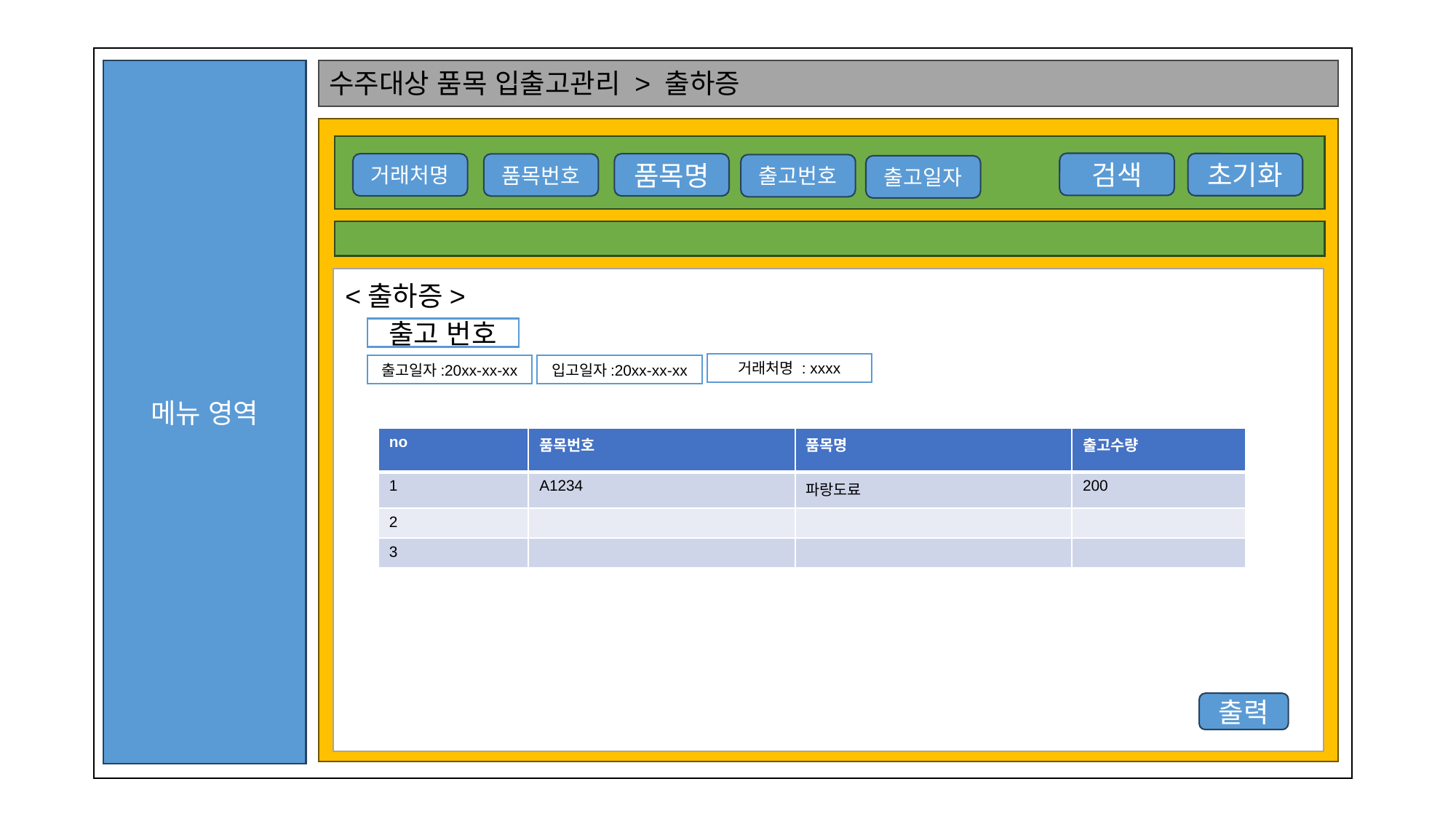

메뉴 영역

수주대상 품목 입출고관리 > 출하증
Content영역

검색
초기화
거래처명
품목명
품목번호
출고번호
출고일자

<출하증>
출고 번호
거래처명 : xxxx
입고일자:20xx-xx-xx
출고일자:20xx-xx-xx
| no | 품목번호 | 품목명 | 출고수량 |
| --- | --- | --- | --- |
| 1 | A1234 | 파랑도료 | 200 |
| 2 |  |  |  |
| 3 |  |  |  |
출력